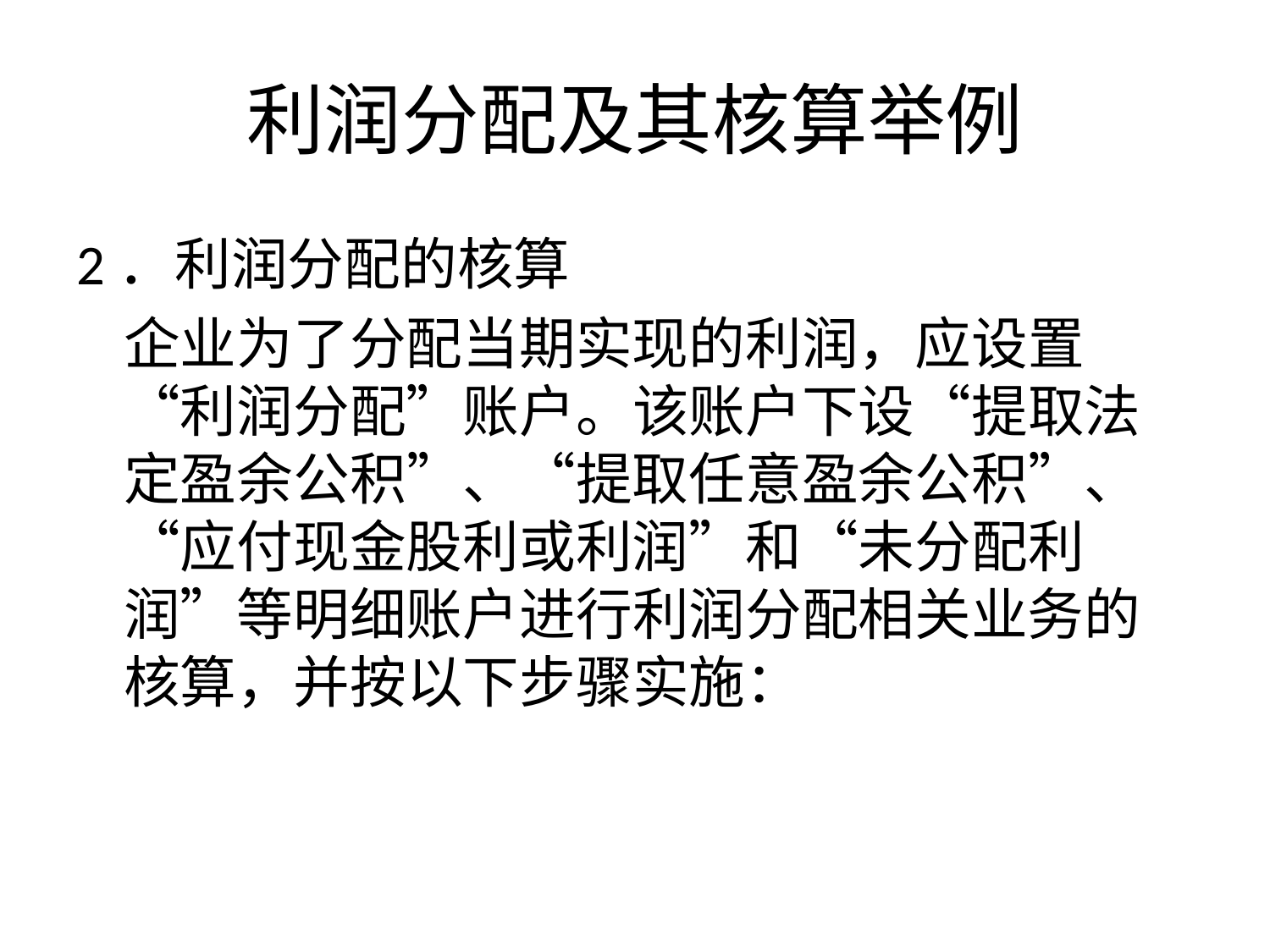

# 利润分配及其核算举例
2．利润分配的核算
	企业为了分配当期实现的利润，应设置“利润分配”账户。该账户下设“提取法定盈余公积”、“提取任意盈余公积”、“应付现金股利或利润”和“未分配利润”等明细账户进行利润分配相关业务的核算，并按以下步骤实施：